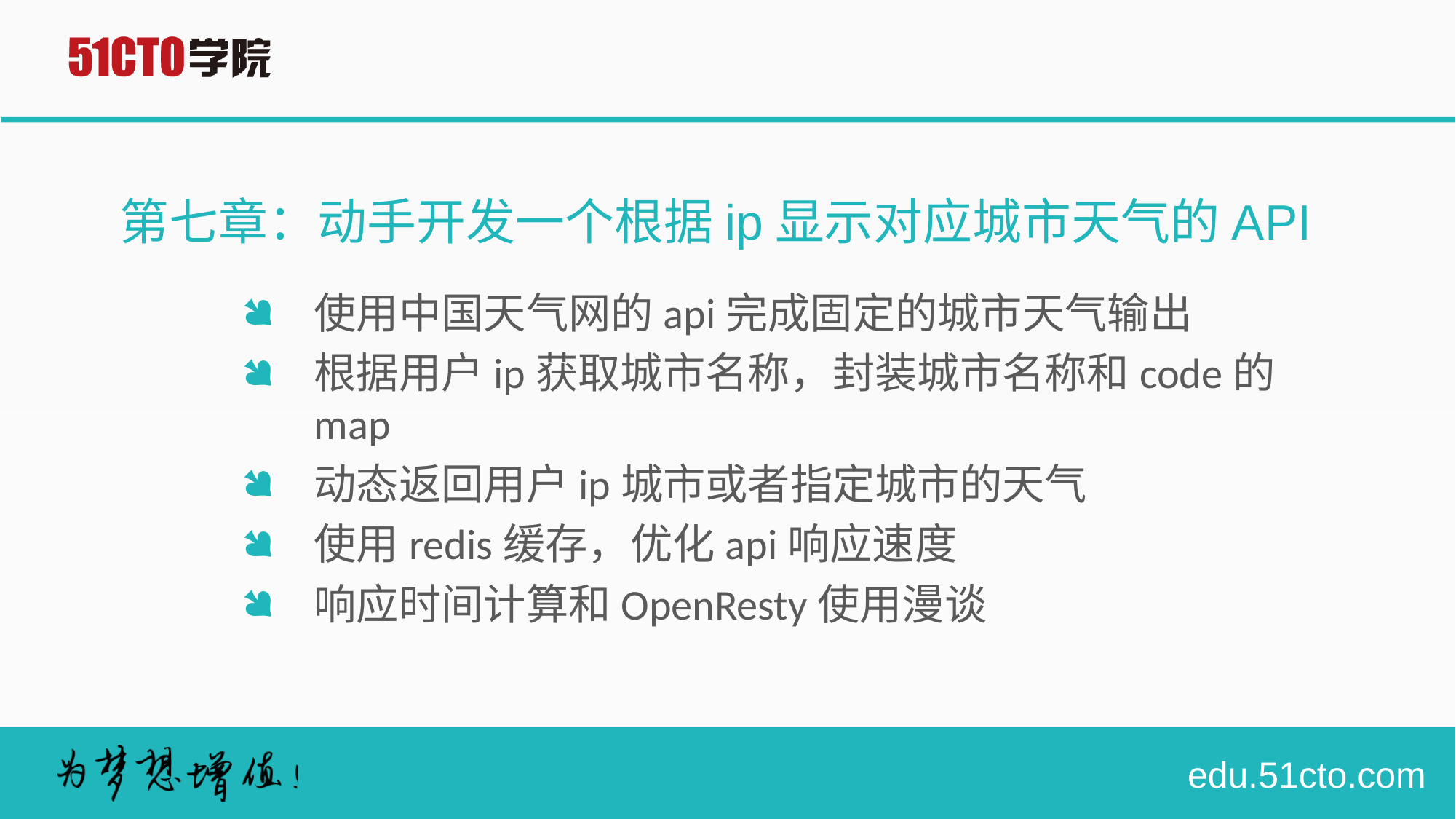

# 第七章：动手开发一个根据ip显示对应城市天气的API
使用中国天气网的api完成固定的城市天气输出
根据用户ip获取城市名称，封装城市名称和code的map
动态返回用户ip城市或者指定城市的天气
使用redis缓存，优化api响应速度
响应时间计算和OpenResty使用漫谈